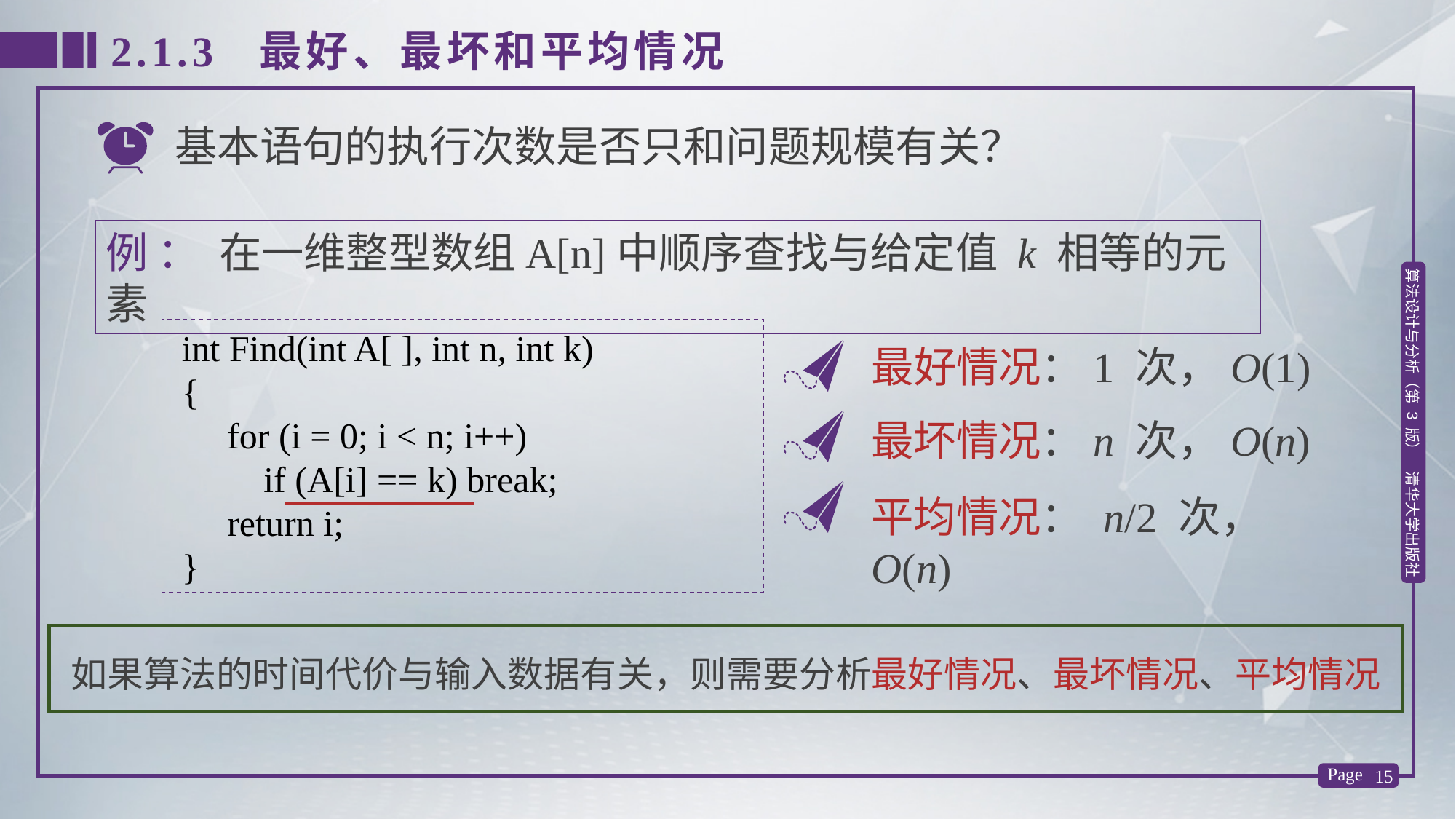

2.1.3  最好、最坏和平均情况
基本语句的执行次数是否只和问题规模有关？

例 ：  在一维整型数组A[n]中顺序查找与给定值 k 相等的元素
 int Find(int A[ ], int n, int k)
 {
      for (i = 0; i < n; i++)
          if (A[i] == k) break;
      return i;
 }
最好情况：1 次，O(1)

最坏情况：n 次，O(n)

平均情况： n/2 次， O(n)

如果算法的时间代价与输入数据有关，则需要分析最好情况、最坏情况、平均情况